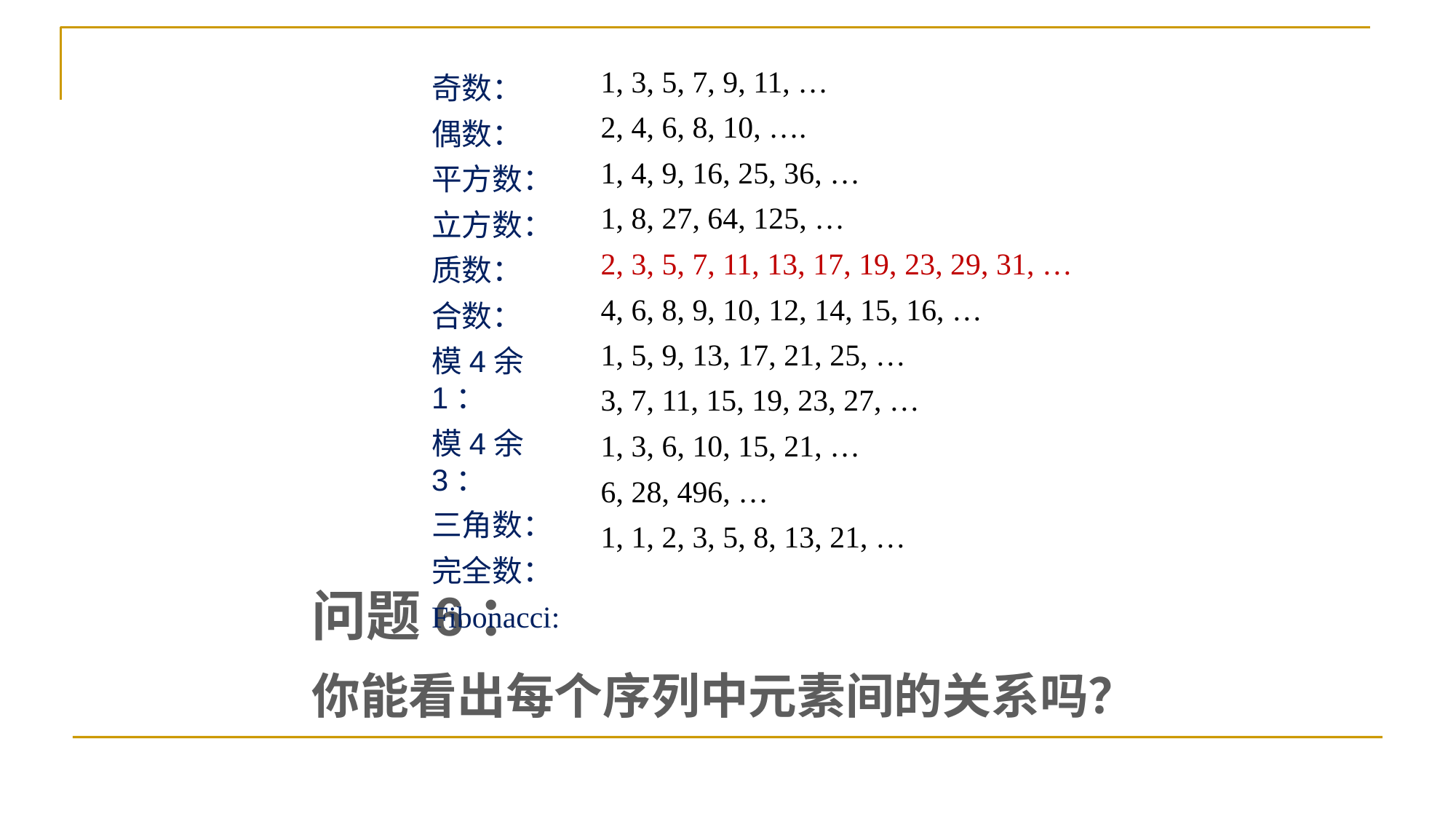

1, 3, 5, 7, 9, 11, …
2, 4, 6, 8, 10, ….
1, 4, 9, 16, 25, 36, …
1, 8, 27, 64, 125, …
2, 3, 5, 7, 11, 13, 17, 19, 23, 29, 31, …
4, 6, 8, 9, 10, 12, 14, 15, 16, …
1, 5, 9, 13, 17, 21, 25, …
3, 7, 11, 15, 19, 23, 27, …
1, 3, 6, 10, 15, 21, …
6, 28, 496, …
1, 1, 2, 3, 5, 8, 13, 21, …
奇数：
偶数：
平方数：
立方数：
质数：
合数：
模4余1：
模4余3：
三角数：
完全数：
Fibonacci:
问题6：
你能看出每个序列中元素间的关系吗？